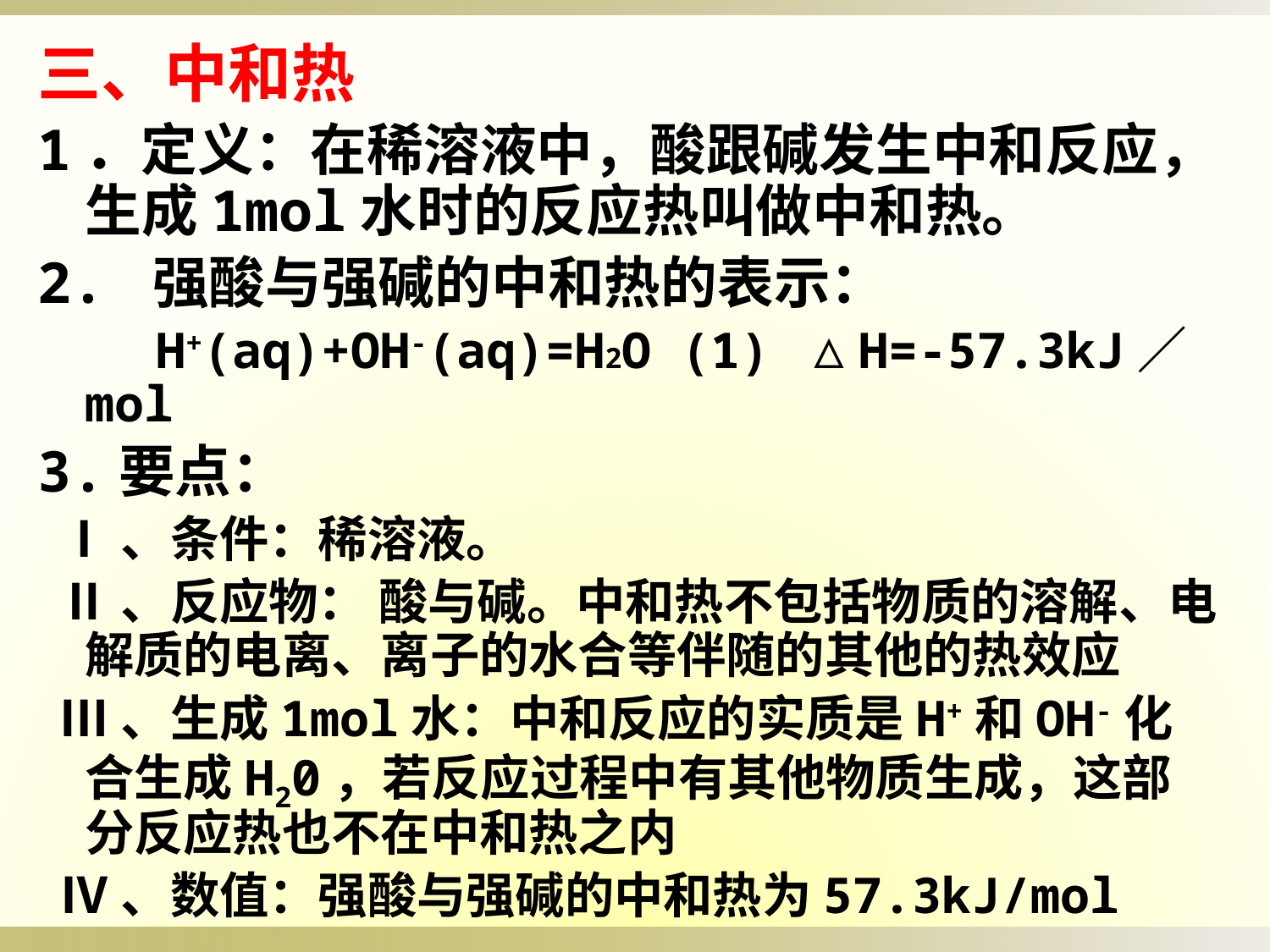

三、中和热
1．定义：在稀溶液中，酸跟碱发生中和反应，生成1mol水时的反应热叫做中和热。
2. 强酸与强碱的中和热的表示：
    H+(aq)+OH-(aq)=H2O (1) △H=-57.3kJ／mol
3.要点：
  Ⅰ、条件：稀溶液。
  Ⅱ、反应物： 酸与碱。中和热不包括物质的溶解、电解质的电离、离子的水合等伴随的其他的热效应
  Ⅲ、生成1mol水：中和反应的实质是H+和OH-化合生成H20，若反应过程中有其他物质生成，这部分反应热也不在中和热之内
  Ⅳ、数值：强酸与强碱的中和热为57.3kJ/mol